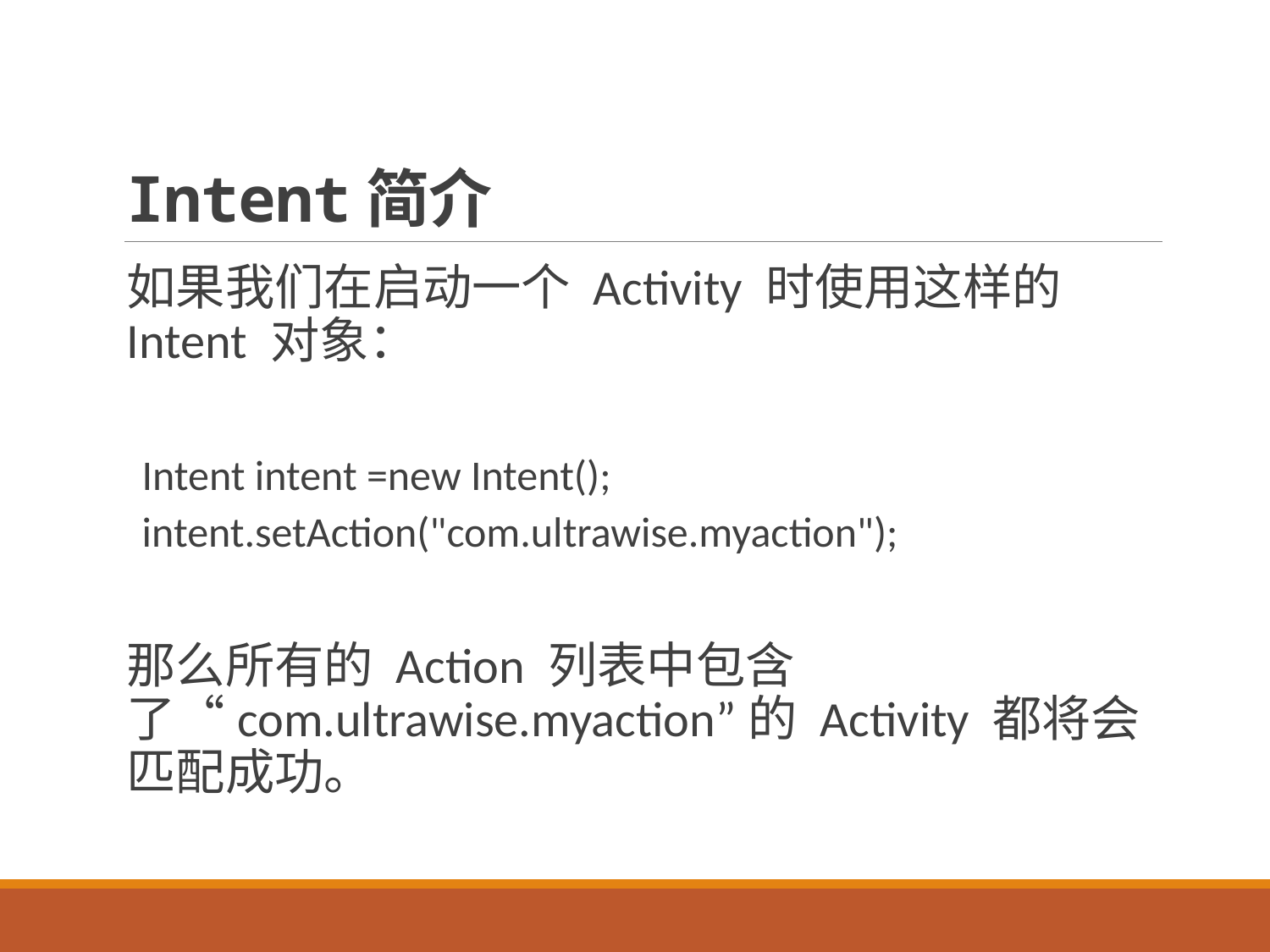

# Intent简介
如果我们在启动一个 Activity 时使用这样的 Intent 对象：

Intent intent =new Intent();
intent.setAction("com.ultrawise.myaction");

那么所有的 Action 列表中包含了“com.ultrawise.myaction”的 Activity 都将会匹配成功。